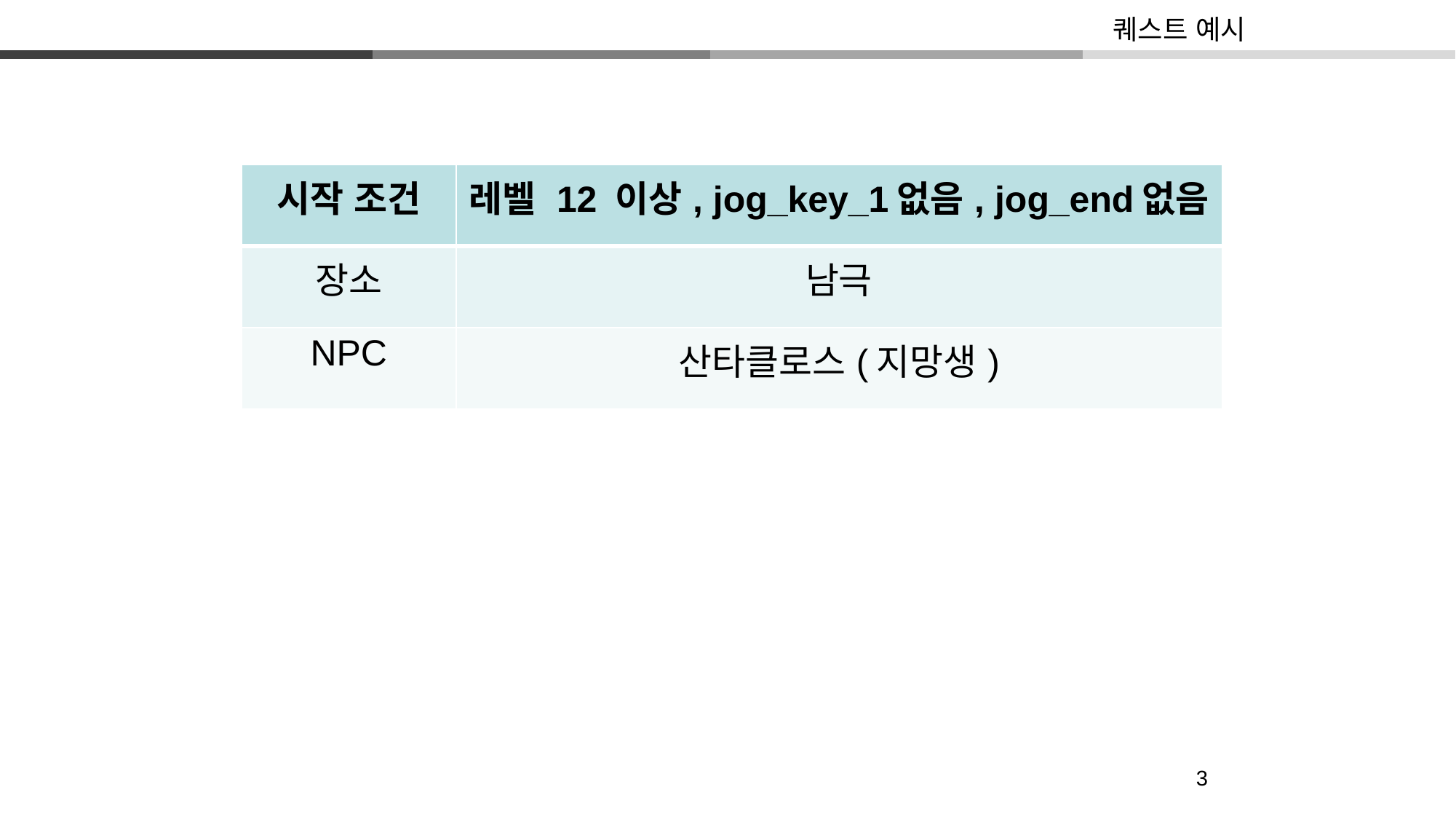

퀘스트 예시
| 시작 조건 | 레벨 12 이상, jog\_key\_1없음, jog\_end없음 |
| --- | --- |
| 장소 | 남극 |
| NPC | 산타클로스(지망생) |
3